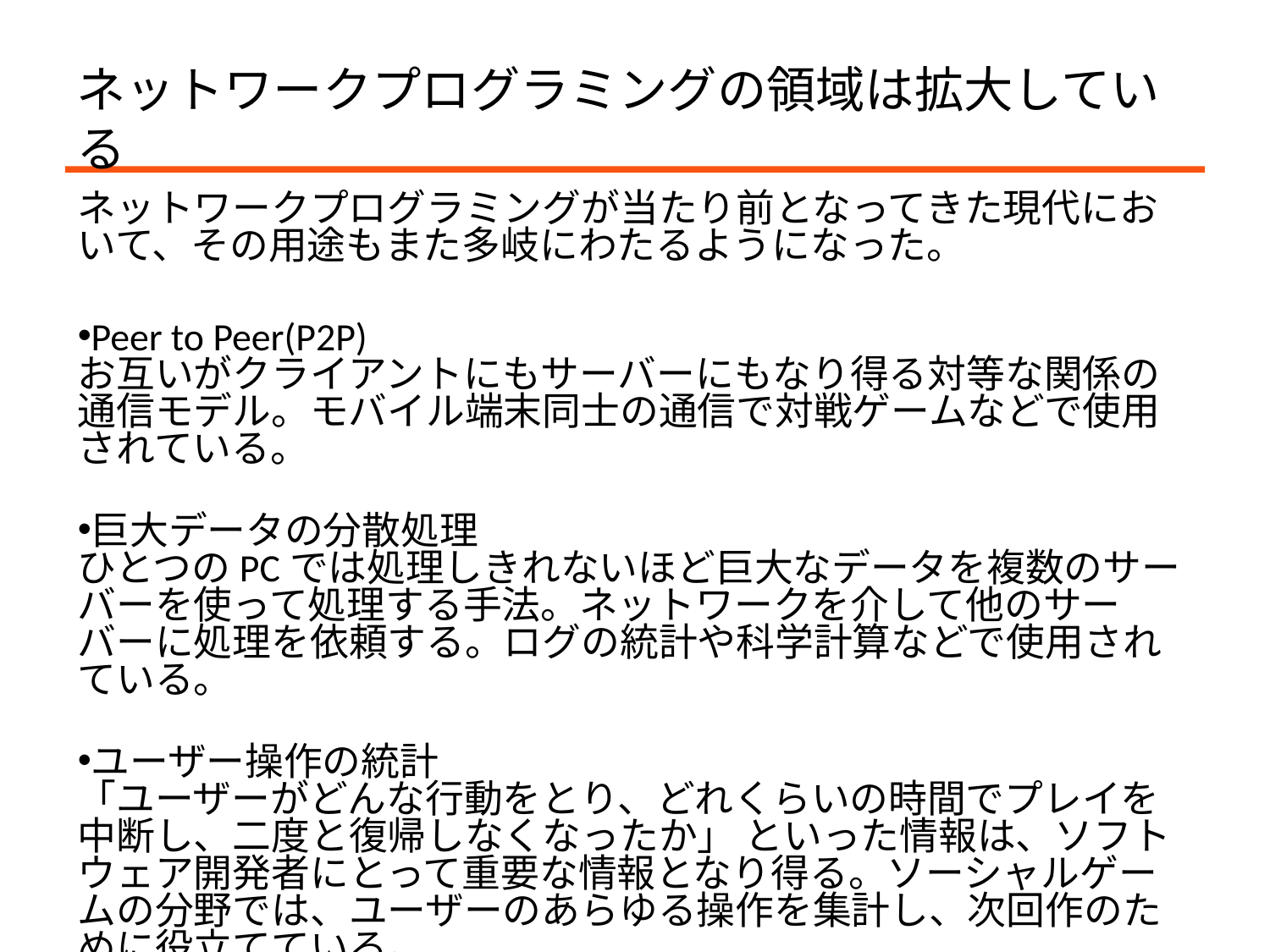

# ネットワークプログラミングの領域は拡大している
ネットワークプログラミングが当たり前となってきた現代において、その用途もまた多岐にわたるようになった。
Peer to Peer(P2P)
お互いがクライアントにもサーバーにもなり得る対等な関係の通信モデル。モバイル端末同士の通信で対戦ゲームなどで使用されている。
巨大データの分散処理
ひとつのPCでは処理しきれないほど巨大なデータを複数のサーバーを使って処理する手法。ネットワークを介して他のサーバーに処理を依頼する。ログの統計や科学計算などで使用されている。
ユーザー操作の統計
「ユーザーがどんな行動をとり、どれくらいの時間でプレイを中断し、二度と復帰しなくなったか」 といった情報は、ソフトウェア開発者にとって重要な情報となり得る。ソーシャルゲームの分野では、ユーザーのあらゆる操作を集計し、次回作のために役立てている。